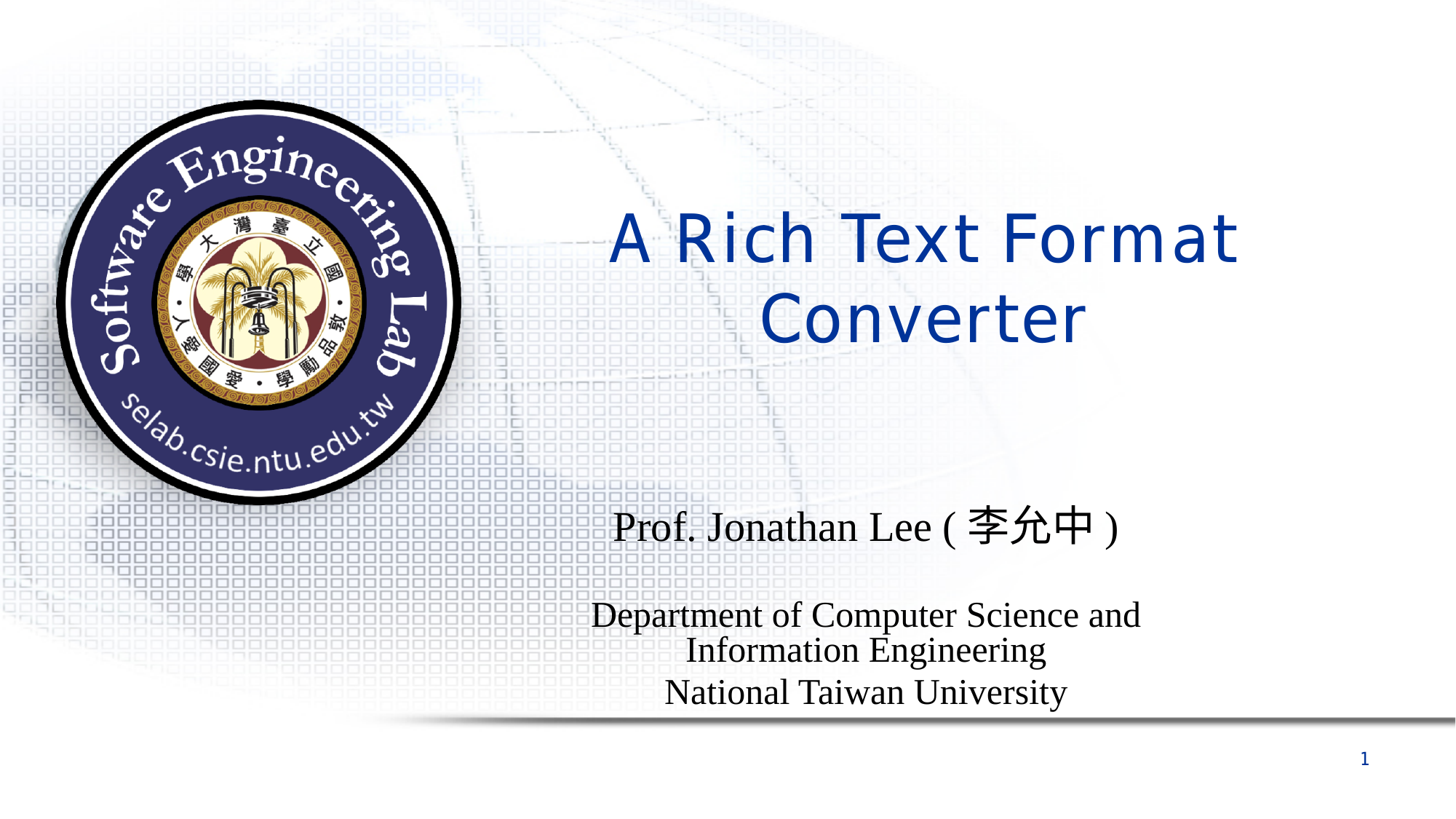

# A Rich Text Format Converter
Prof. Jonathan Lee (李允中)

Department of Computer Science and Information Engineering
National Taiwan University

1